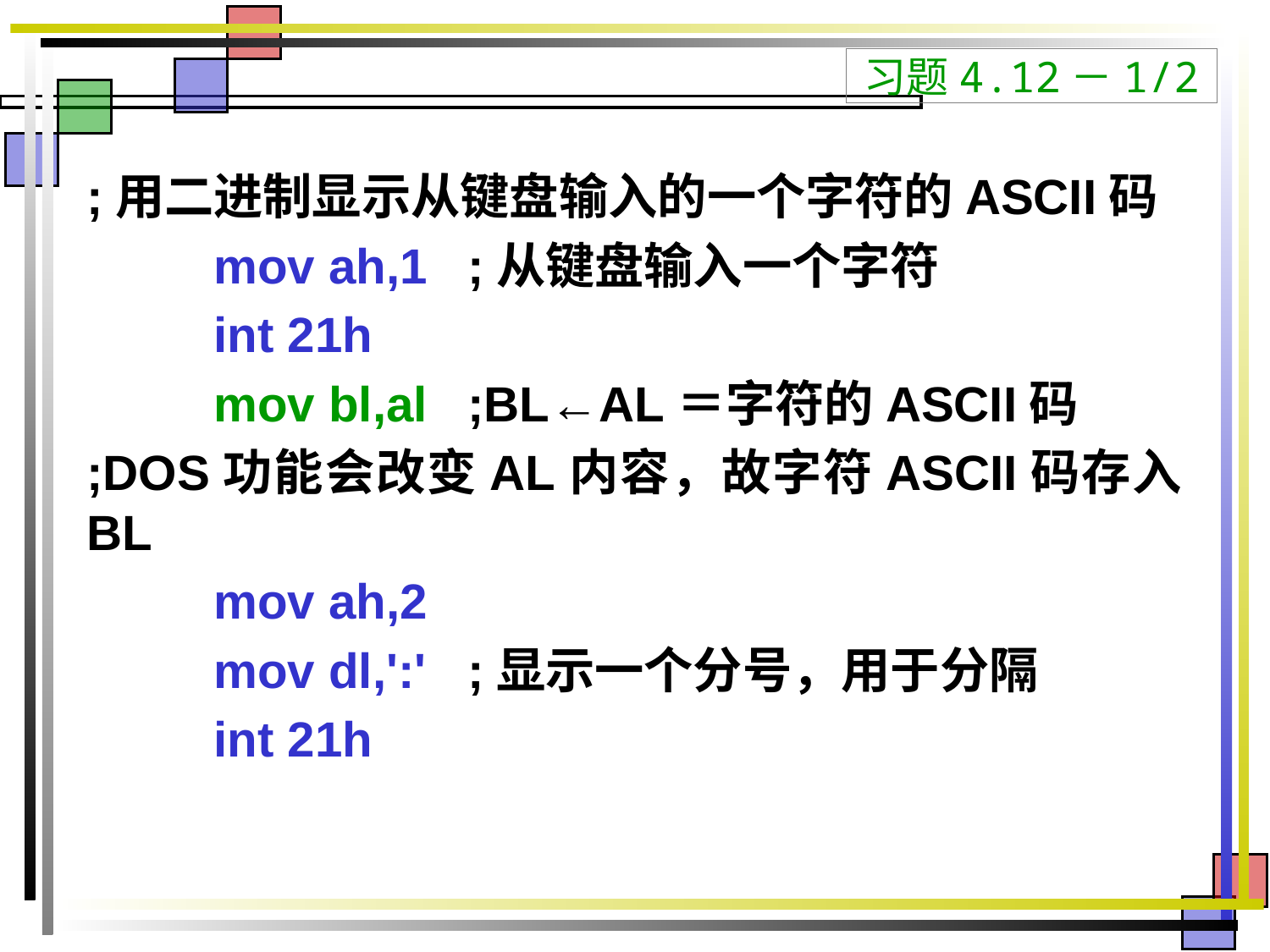

# 习题4.12－1/2
;用二进制显示从键盘输入的一个字符的ASCII码
	mov ah,1	;从键盘输入一个字符
	int 21h
	mov bl,al	;BL←AL＝字符的ASCII码
;DOS功能会改变AL内容，故字符ASCII码存入BL
	mov ah,2
	mov dl,':'	;显示一个分号，用于分隔
	int 21h